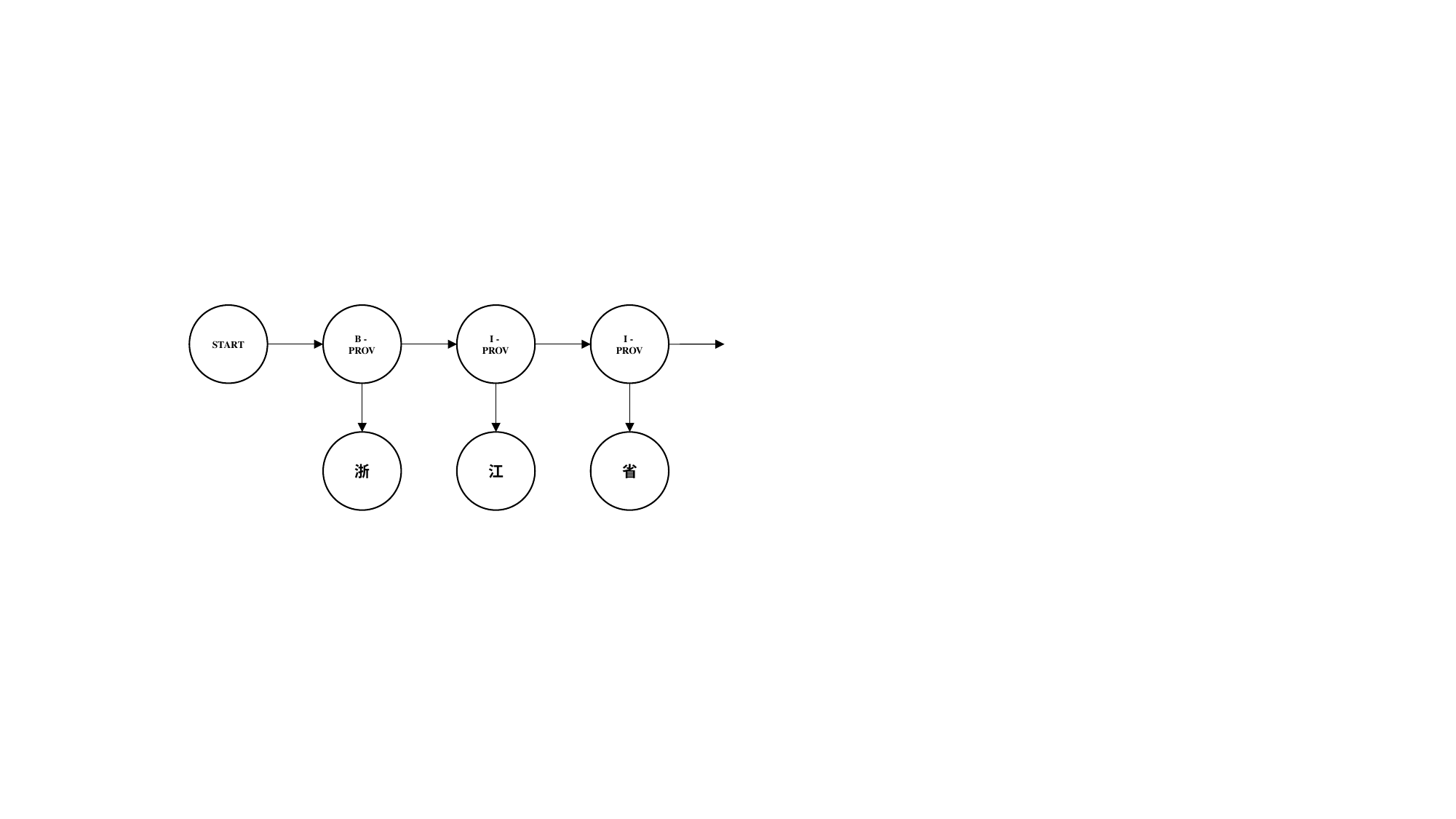

START
I -
PROV
B -
PROV
I -
PROV
省
浙
江